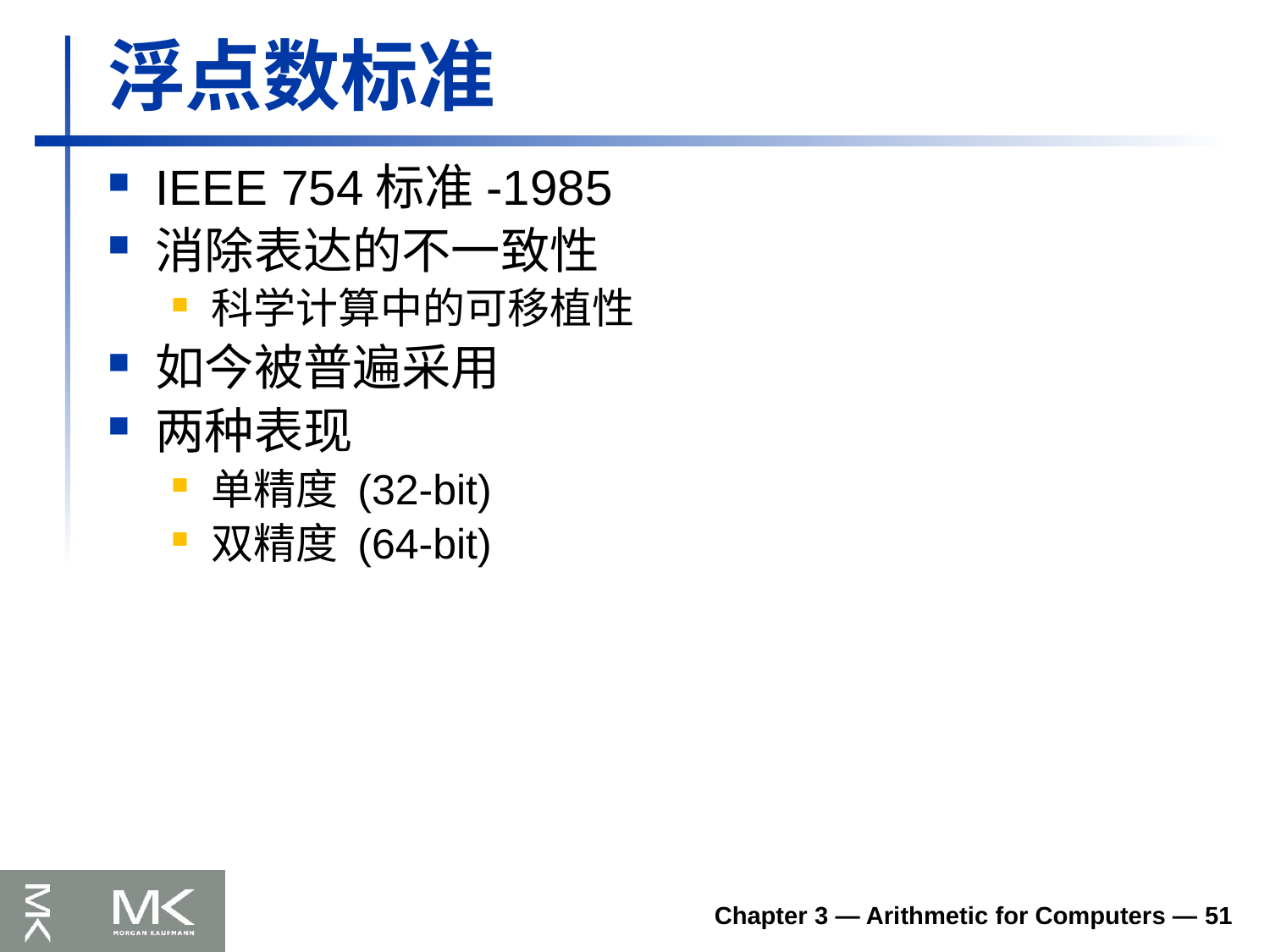

# 浮点数标准
IEEE 754标准-1985
消除表达的不一致性
科学计算中的可移植性
如今被普遍采用
两种表现
单精度 (32-bit)
双精度 (64-bit)
Chapter 3 — Arithmetic for Computers — 51